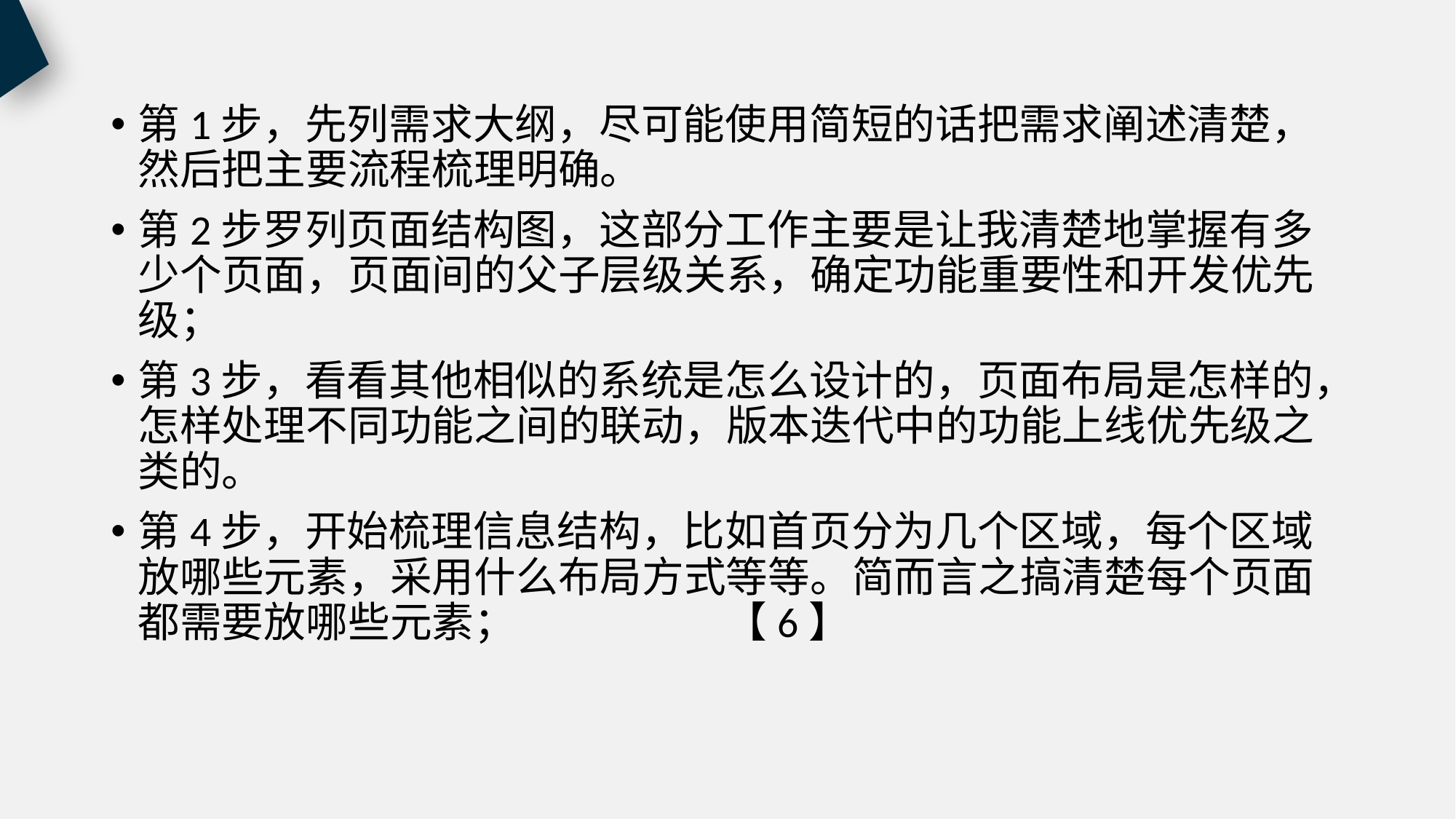

第1步，先列需求大纲，尽可能使用简短的话把需求阐述清楚，然后把主要流程梳理明确。
第2步罗列页面结构图，这部分工作主要是让我清楚地掌握有多少个页面，页面间的父子层级关系，确定功能重要性和开发优先级；
第3步，看看其他相似的系统是怎么设计的，页面布局是怎样的，怎样处理不同功能之间的联动，版本迭代中的功能上线优先级之类的。
第4步，开始梳理信息结构，比如首页分为几个区域，每个区域放哪些元素，采用什么布局方式等等。简而言之搞清楚每个页面都需要放哪些元素；										   								     【6】